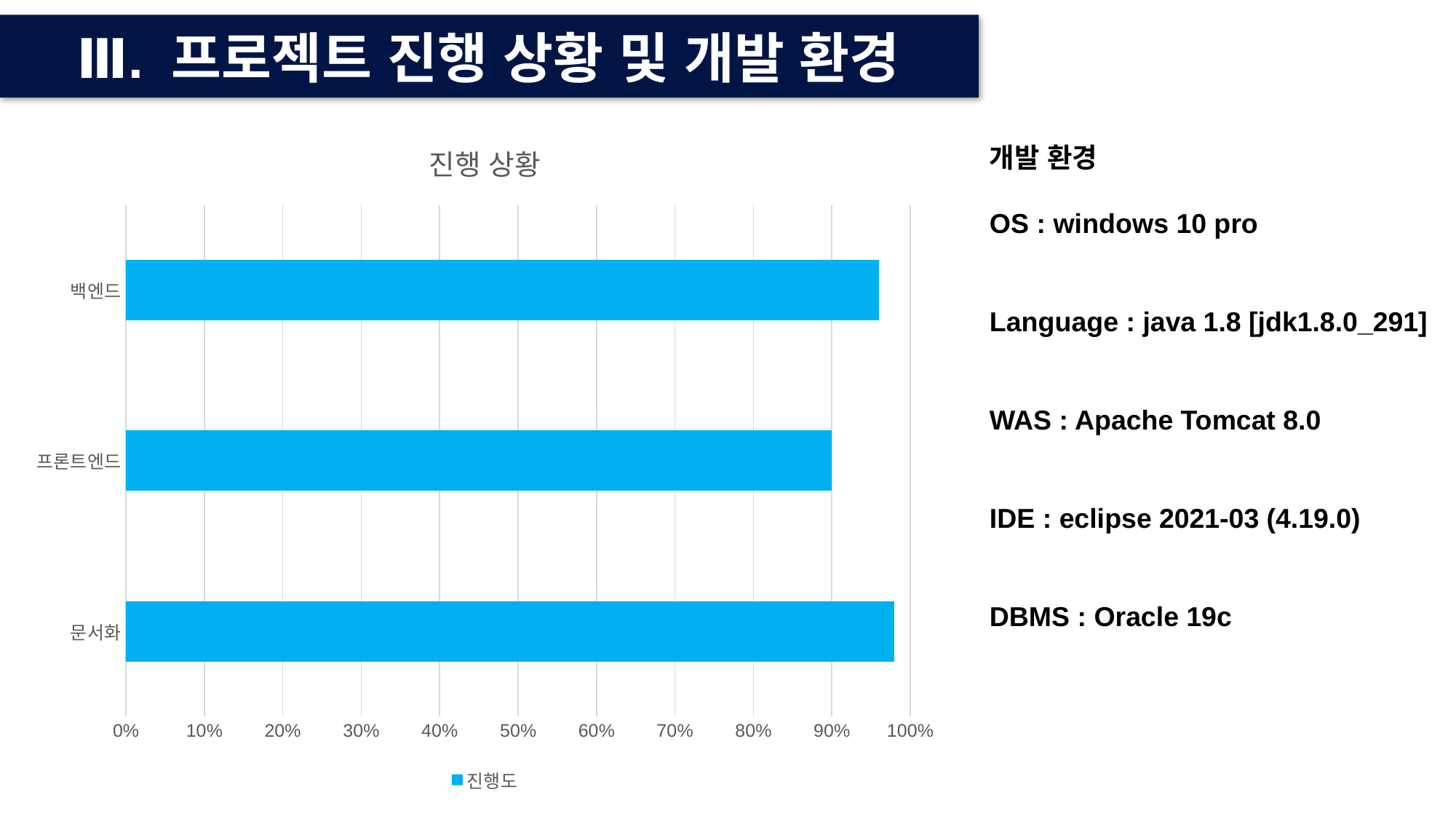

Ⅲ. 프로젝트 진행 상황 및 개발 환경

### Chart: 진행 상황

| Category | 진행도 |
|---|---|
| 문서화 | 0.98 |
| 프론트엔드 | 0.9 |
| 백엔드 | 0.96 |
개발 환경

OS : windows 10 pro

Language : java 1.8 [jdk1.8.0_291]

WAS : Apache Tomcat 8.0

IDE : eclipse 2021-03 (4.19.0)

DBMS : Oracle 19c